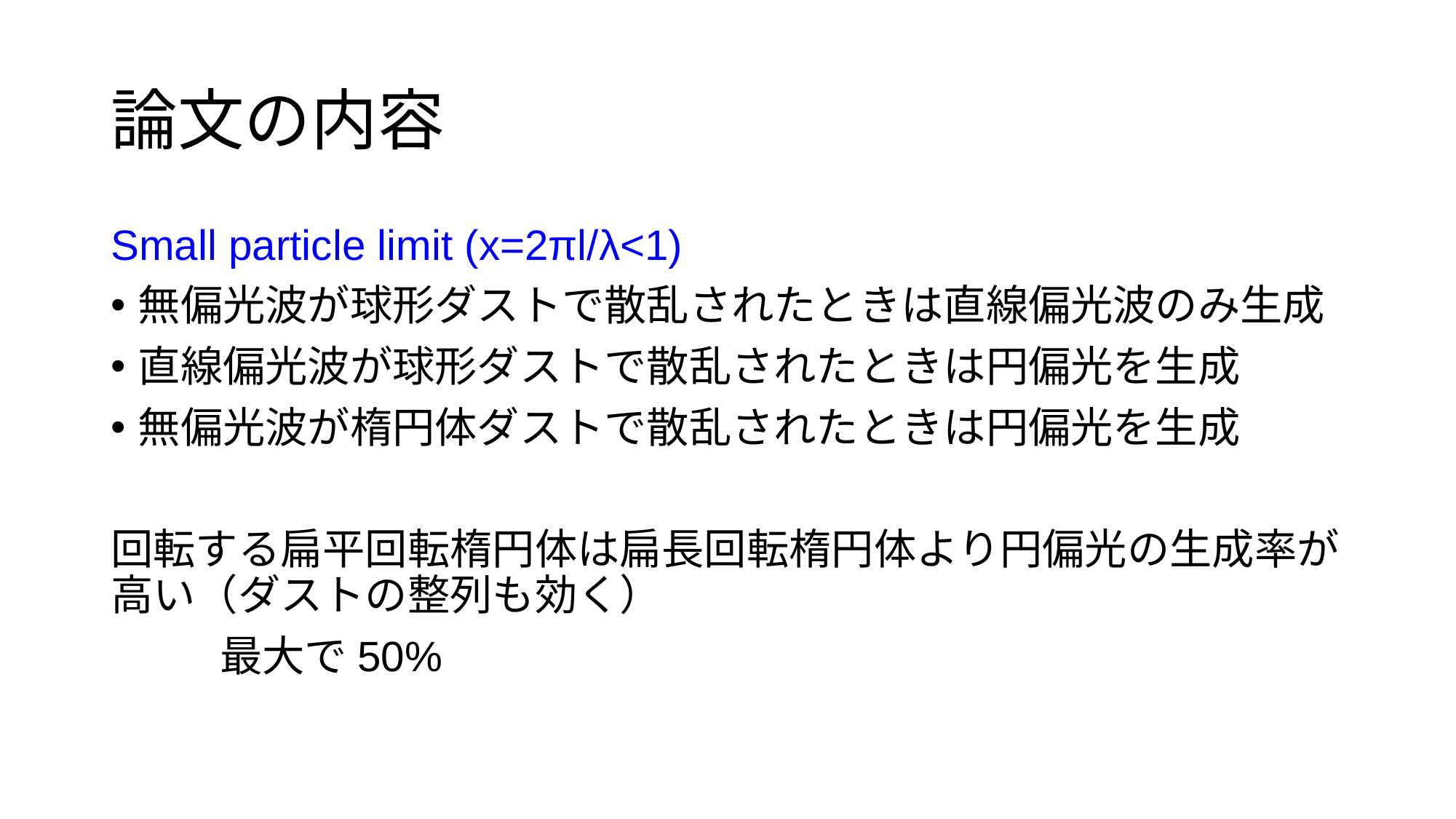

# 論文の内容
Small particle limit (x=2πl/λ<1)
無偏光波が球形ダストで散乱されたときは直線偏光波のみ生成
直線偏光波が球形ダストで散乱されたときは円偏光を生成
無偏光波が楕円体ダストで散乱されたときは円偏光を生成

回転する扁平回転楕円体は扁長回転楕円体より円偏光の生成率が高い（ダストの整列も効く）
　	最大で50%